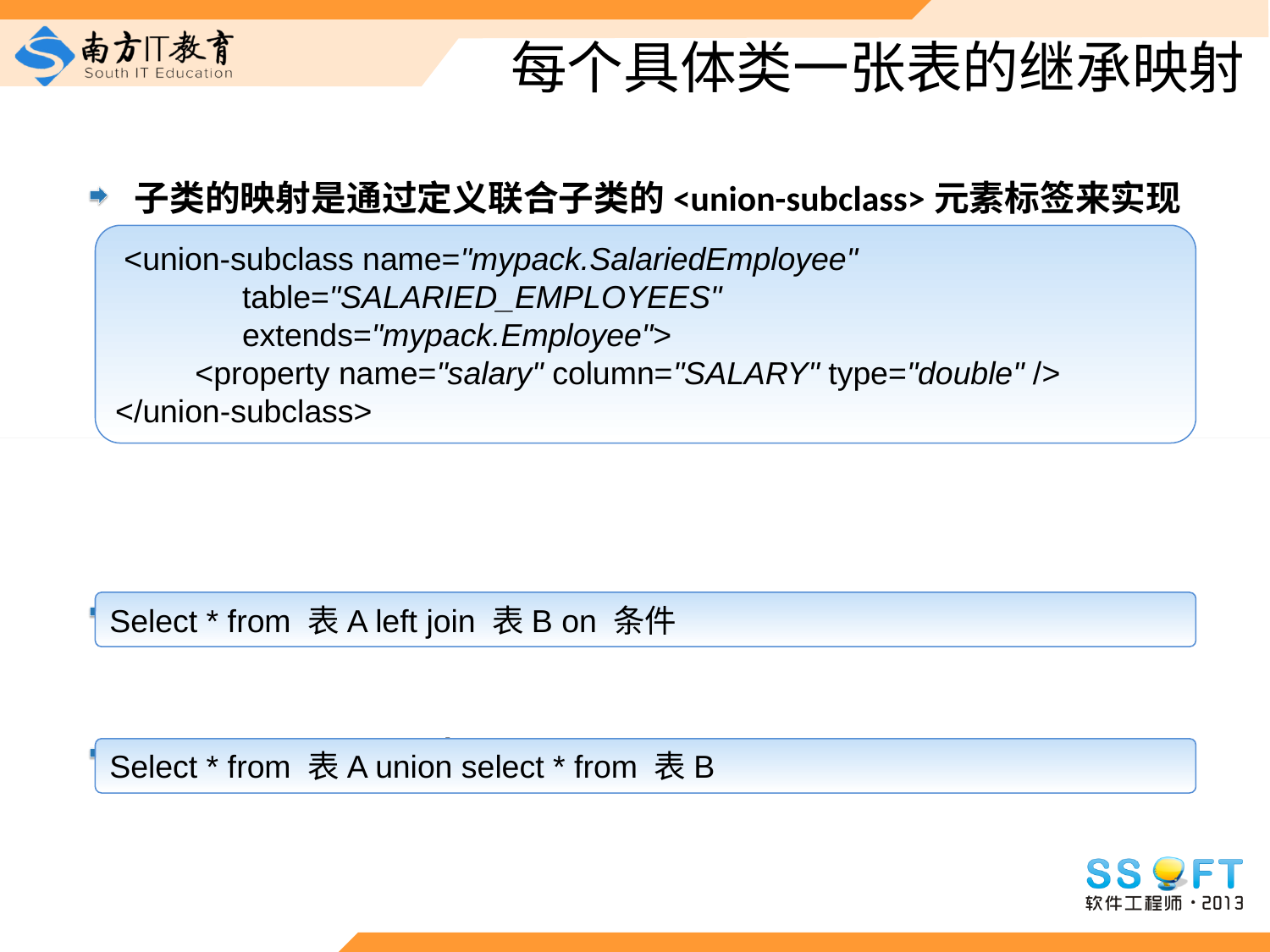

# 每个具体类一张表的继承映射
子类的映射是通过定义联合子类的<union-subclass>元素标签来实现的

<joined-subclass>元素

<union-subclass>元素

 <union-subclass name="mypack.SalariedEmployee"
	table="SALARIED_EMPLOYEES"
	extends="mypack.Employee">
         <property name="salary" column="SALARY" type="double" />      </union-subclass>

Select * from 表A left join 表B on 条件
Select * from 表A union select * from 表B